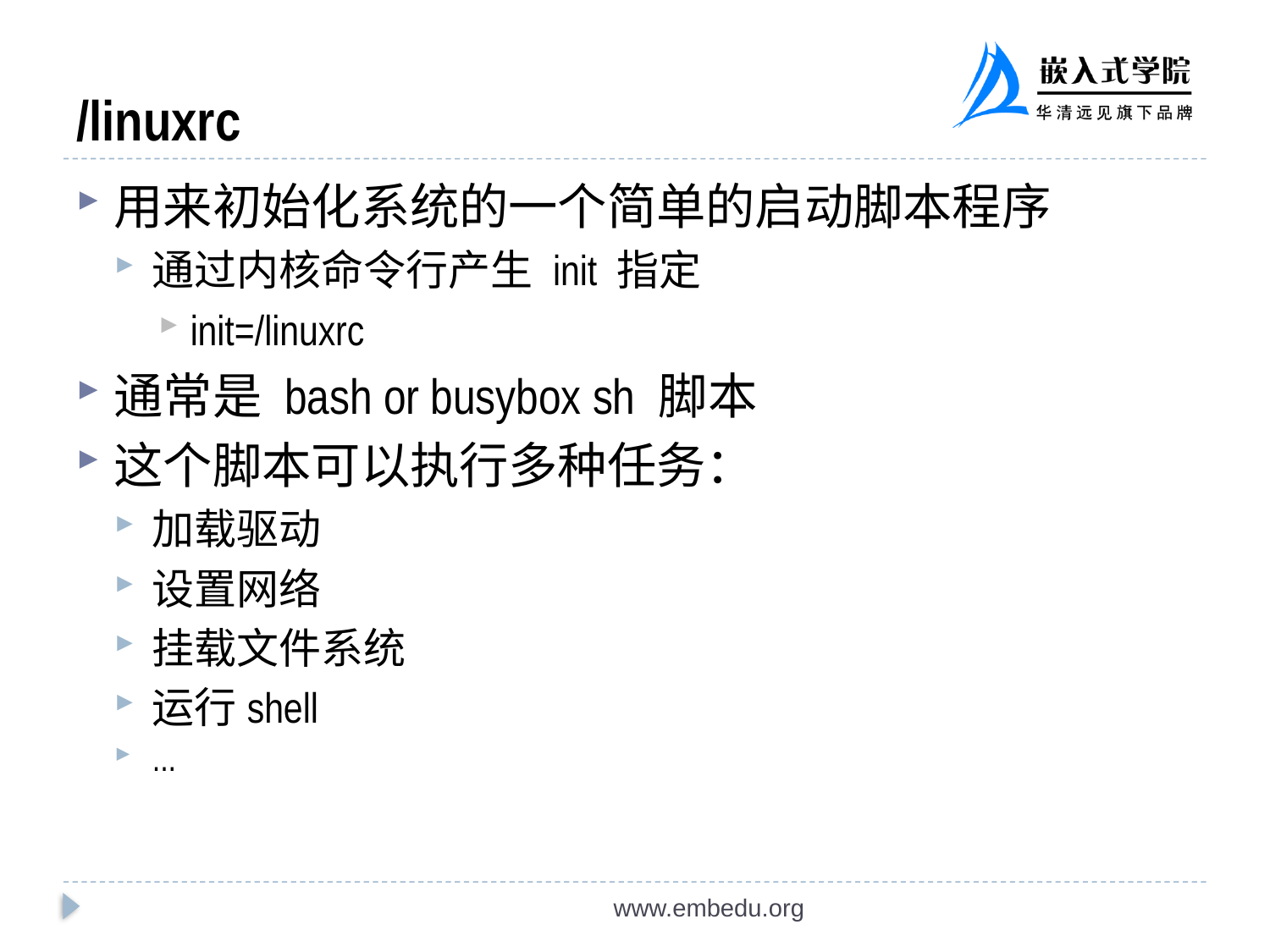

# /linuxrc
用来初始化系统的一个简单的启动脚本程序
通过内核命令行产生 init 指定
init=/linuxrc
通常是 bash or busybox sh 脚本
这个脚本可以执行多种任务：
加载驱动
设置网络
挂载文件系统
运行shell
...
www.embedu.org